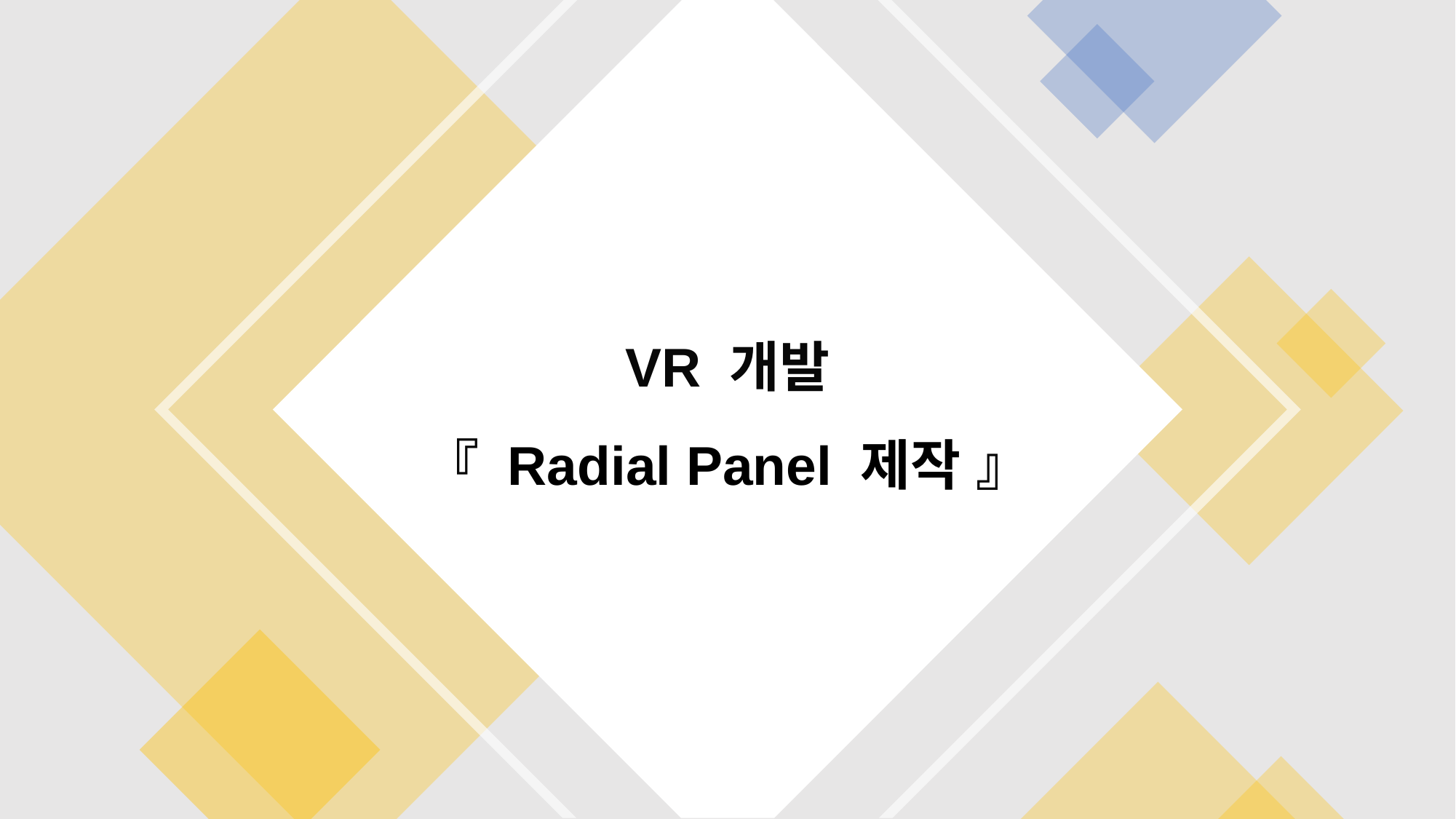

# VR 개발 『 Radial Panel 제작 』